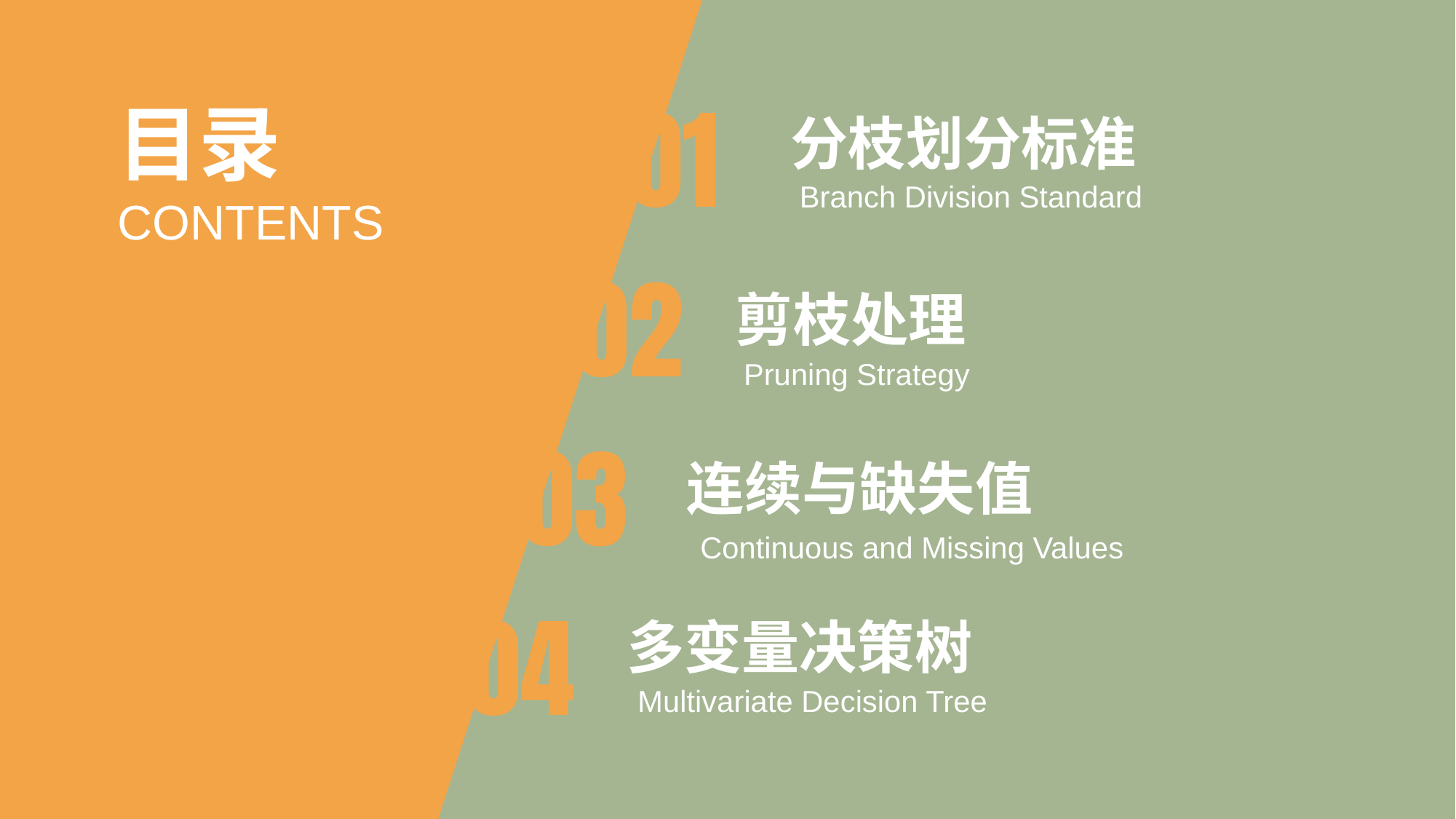

目录
CONTENTS
01
分枝划分标准
Branch Division Standard
02
剪枝处理
Pruning Strategy
03
连续与缺失值

Continuous and Missing Values
04
多变量决策树
Multivariate Decision Tree